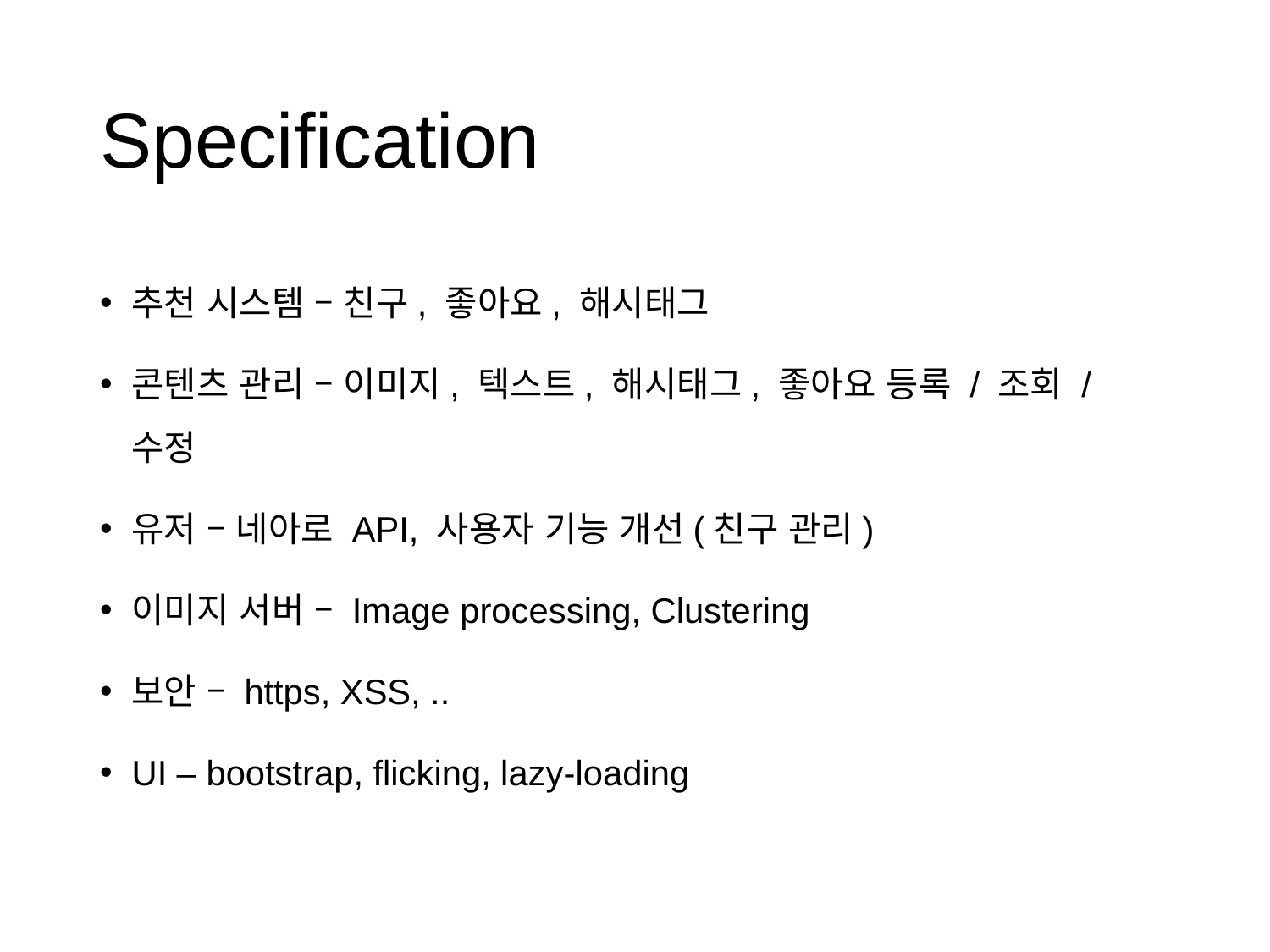

# Specification
추천 시스템 – 친구, 좋아요, 해시태그
콘텐츠 관리 – 이미지, 텍스트, 해시태그, 좋아요 등록 / 조회 / 수정
유저 – 네아로 API, 사용자 기능 개선(친구 관리)
이미지 서버 – Image processing, Clustering
보안 – https, XSS, ..
UI – bootstrap, flicking, lazy-loading